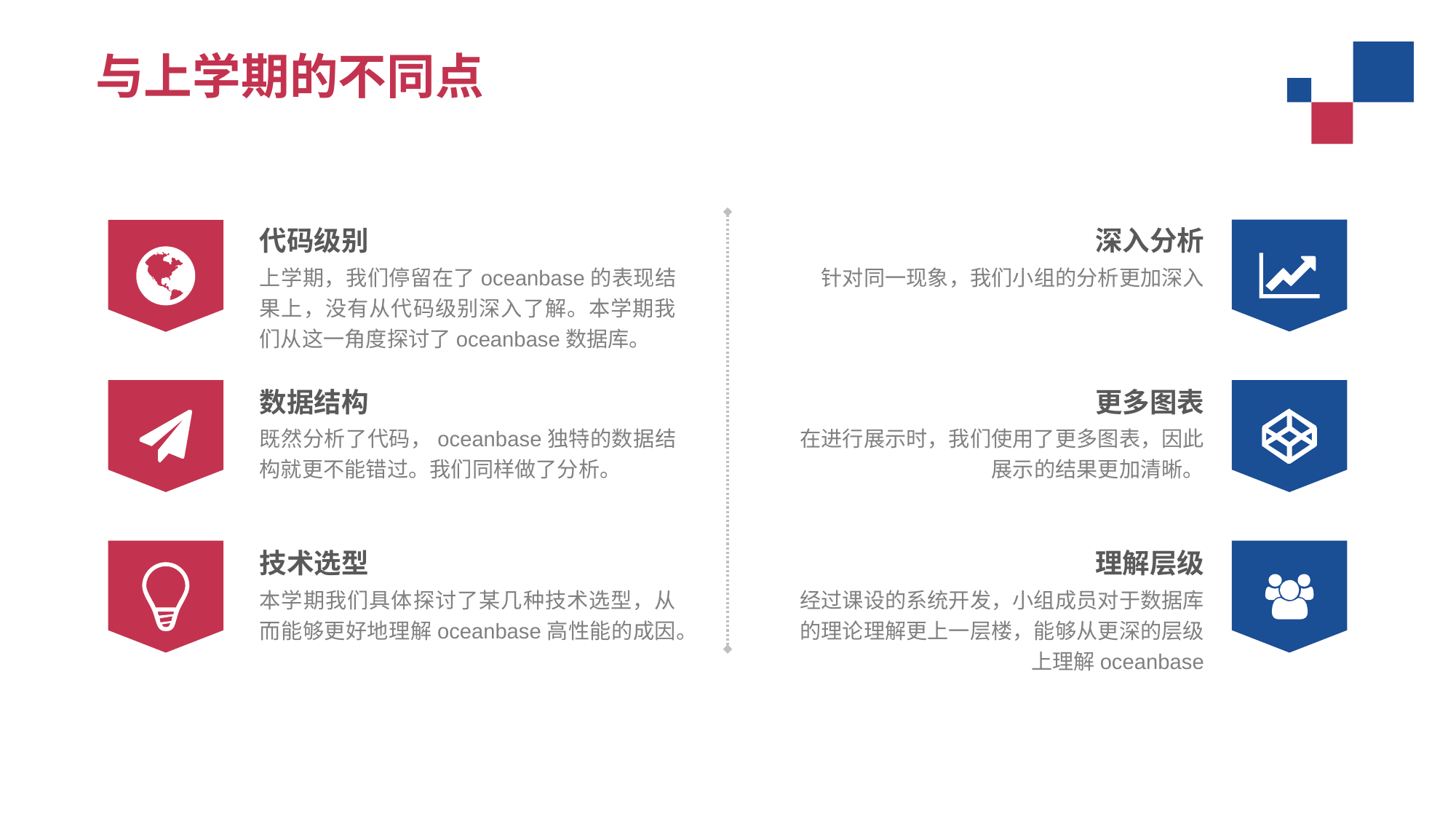

与上学期的不同点

代码级别
上学期，我们停留在了oceanbase的表现结果上，没有从代码级别深入了解。本学期我们从这一角度探讨了oceanbase数据库。
深入分析
针对同一现象，我们小组的分析更加深入
数据结构
既然分析了代码，oceanbase独特的数据结构就更不能错过。我们同样做了分析。
更多图表
在进行展示时，我们使用了更多图表，因此展示的结果更加清晰。
技术选型
本学期我们具体探讨了某几种技术选型，从而能够更好地理解oceanbase高性能的成因。
理解层级
经过课设的系统开发，小组成员对于数据库的理论理解更上一层楼，能够从更深的层级上理解oceanbase